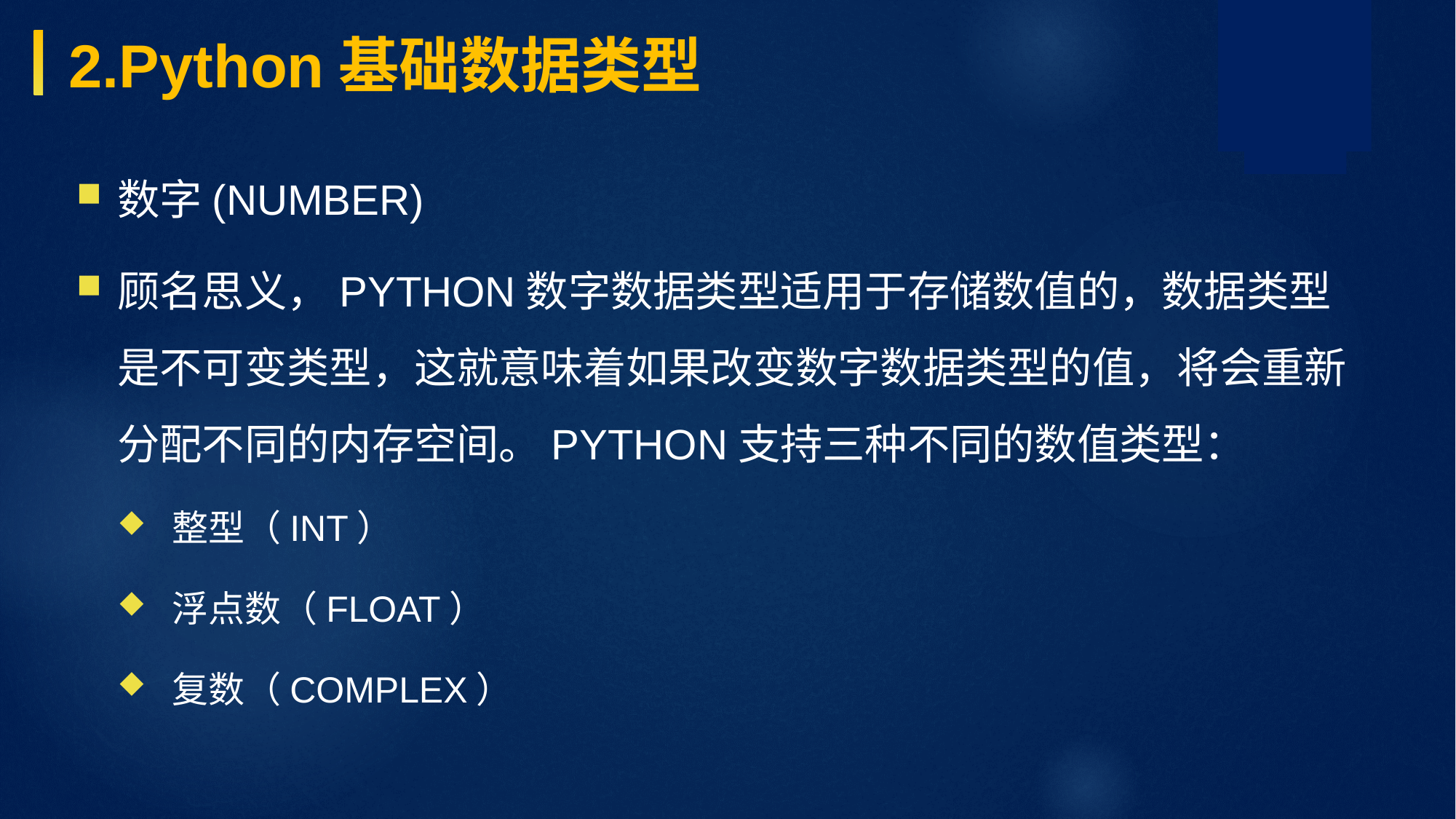

2.Python基础数据类型
数字(number)
顾名思义，Python数字数据类型适用于存储数值的，数据类型是不可变类型，这就意味着如果改变数字数据类型的值，将会重新分配不同的内存空间。Python支持三种不同的数值类型：
整型（int）
浮点数（float）
复数（complex）